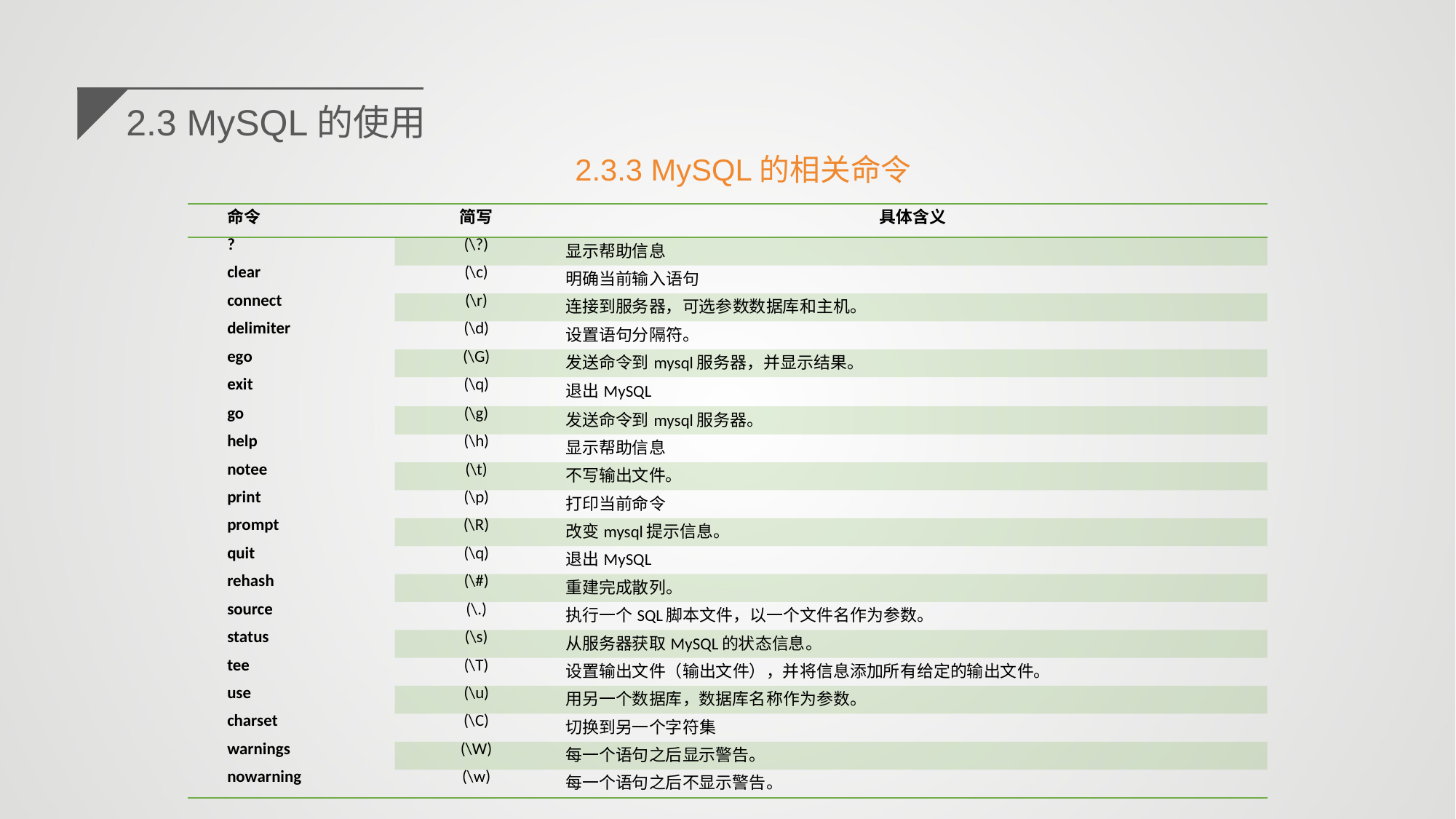

2.3 MySQL的使用

 2.3.3 MySQL的相关命令
| 命令 | 简写 | 具体含义 |
| --- | --- | --- |
| ? | (\?) | 显示帮助信息 |
| clear | (\c) | 明确当前输入语句 |
| connect | (\r) | 连接到服务器，可选参数数据库和主机。 |
| delimiter | (\d) | 设置语句分隔符。 |
| ego | (\G) | 发送命令到mysql服务器，并显示结果。 |
| exit | (\q) | 退出MySQL |
| go | (\g) | 发送命令到mysql服务器。 |
| help | (\h) | 显示帮助信息 |
| notee | (\t) | 不写输出文件。 |
| print | (\p) | 打印当前命令 |
| prompt | (\R) | 改变mysql提示信息。 |
| quit | (\q) | 退出MySQL |
| rehash | (\#) | 重建完成散列。 |
| source | (\.) | 执行一个SQL脚本文件，以一个文件名作为参数。 |
| status | (\s) | 从服务器获取MySQL的状态信息。 |
| tee | (\T) | 设置输出文件（输出文件），并将信息添加所有给定的输出文件。 |
| use | (\u) | 用另一个数据库，数据库名称作为参数。 |
| charset | (\C) | 切换到另一个字符集 |
| warnings | (\W) | 每一个语句之后显示警告。 |
| nowarning | (\w) | 每一个语句之后不显示警告。 |